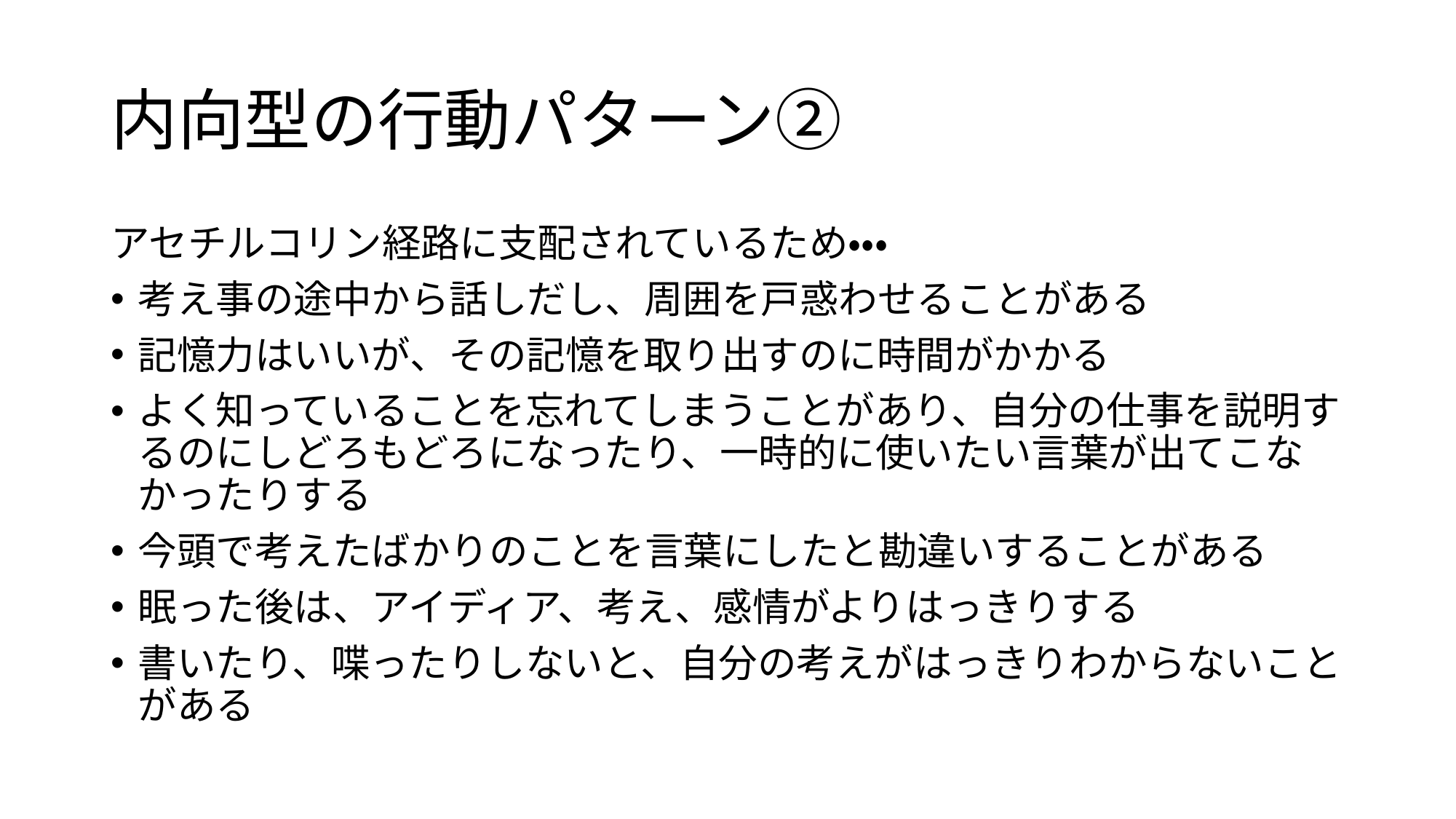

# 内向型の行動パターン②
アセチルコリン経路に支配されているため・・・
考え事の途中から話しだし、周囲を戸惑わせることがある
記憶力はいいが、その記憶を取り出すのに時間がかかる
よく知っていることを忘れてしまうことがあり、自分の仕事を説明するのにしどろもどろになったり、一時的に使いたい言葉が出てこなかったりする
今頭で考えたばかりのことを言葉にしたと勘違いすることがある
眠った後は、アイディア、考え、感情がよりはっきりする
書いたり、喋ったりしないと、自分の考えがはっきりわからないことがある